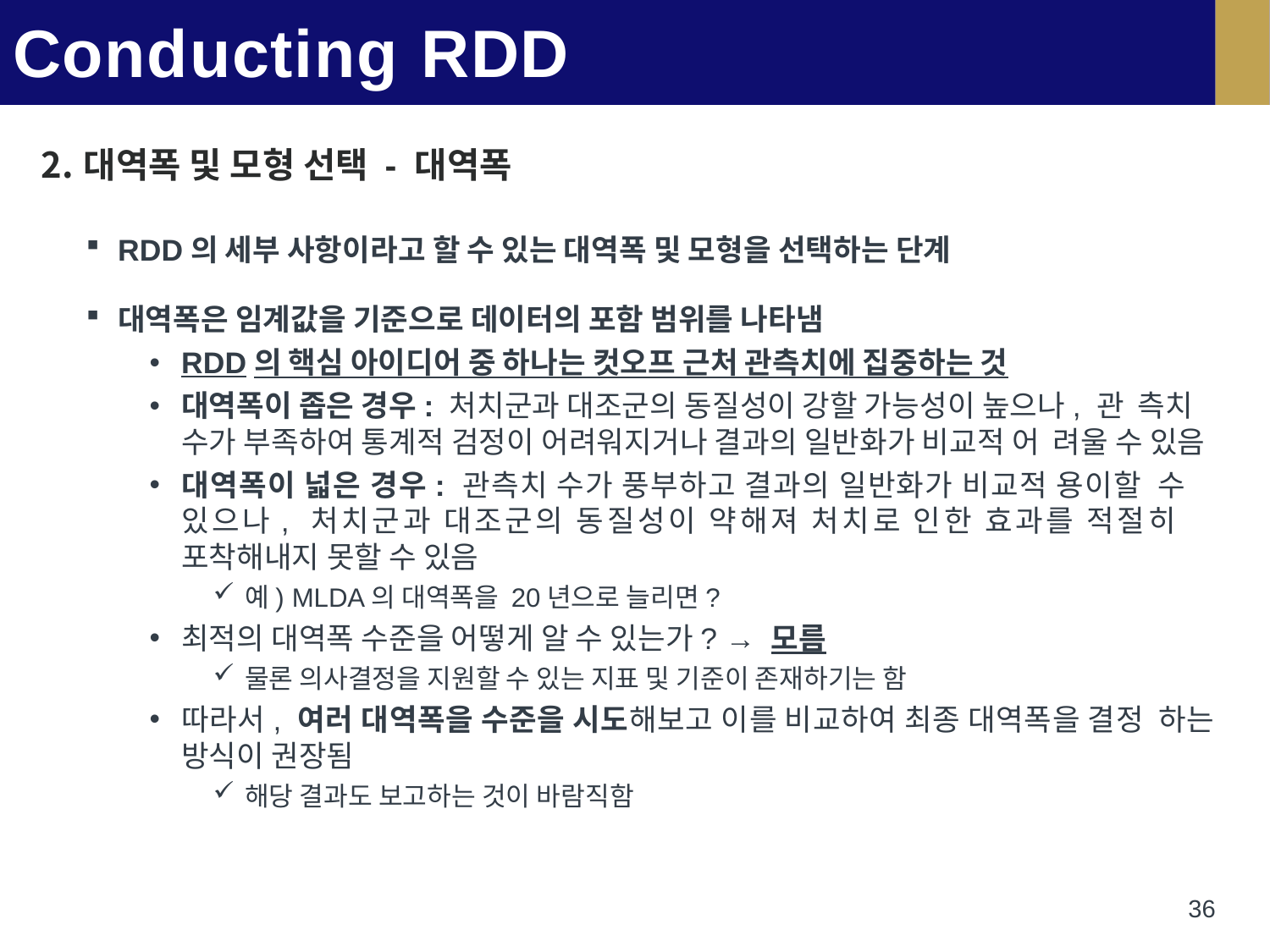

# Conducting RDD Analysis
대역폭 및 모형 선택 - 대역폭

RDD의 세부 사항이라고 할 수 있는 대역폭 및 모형을 선택하는 단계

대역폭은 임계값을 기준으로 데이터의 포함 범위를 나타냄
RDD의 핵심 아이디어 중 하나는 컷오프 근처 관측치에 집중하는 것
대역폭이 좁은 경우: 처치군과 대조군의 동질성이 강할 가능성이 높으나, 관  측치 수가 부족하여 통계적 검정이 어려워지거나 결과의 일반화가 비교적 어  려울 수 있음
대역폭이 넓은 경우: 관측치 수가 풍부하고 결과의 일반화가 비교적 용이할  수 있으나, 처치군과 대조군의 동질성이 약해져 처치로 인한 효과를 적절히  포착해내지 못할 수 있음
예) MLDA의 대역폭을 20년으로 늘리면?
최적의 대역폭 수준을 어떻게 알 수 있는가? → 모름
물론 의사결정을 지원할 수 있는 지표 및 기준이 존재하기는 함
따라서, 여러 대역폭을 수준을 시도해보고 이를 비교하여 최종 대역폭을 결정  하는 방식이 권장됨
해당 결과도 보고하는 것이 바람직함
36